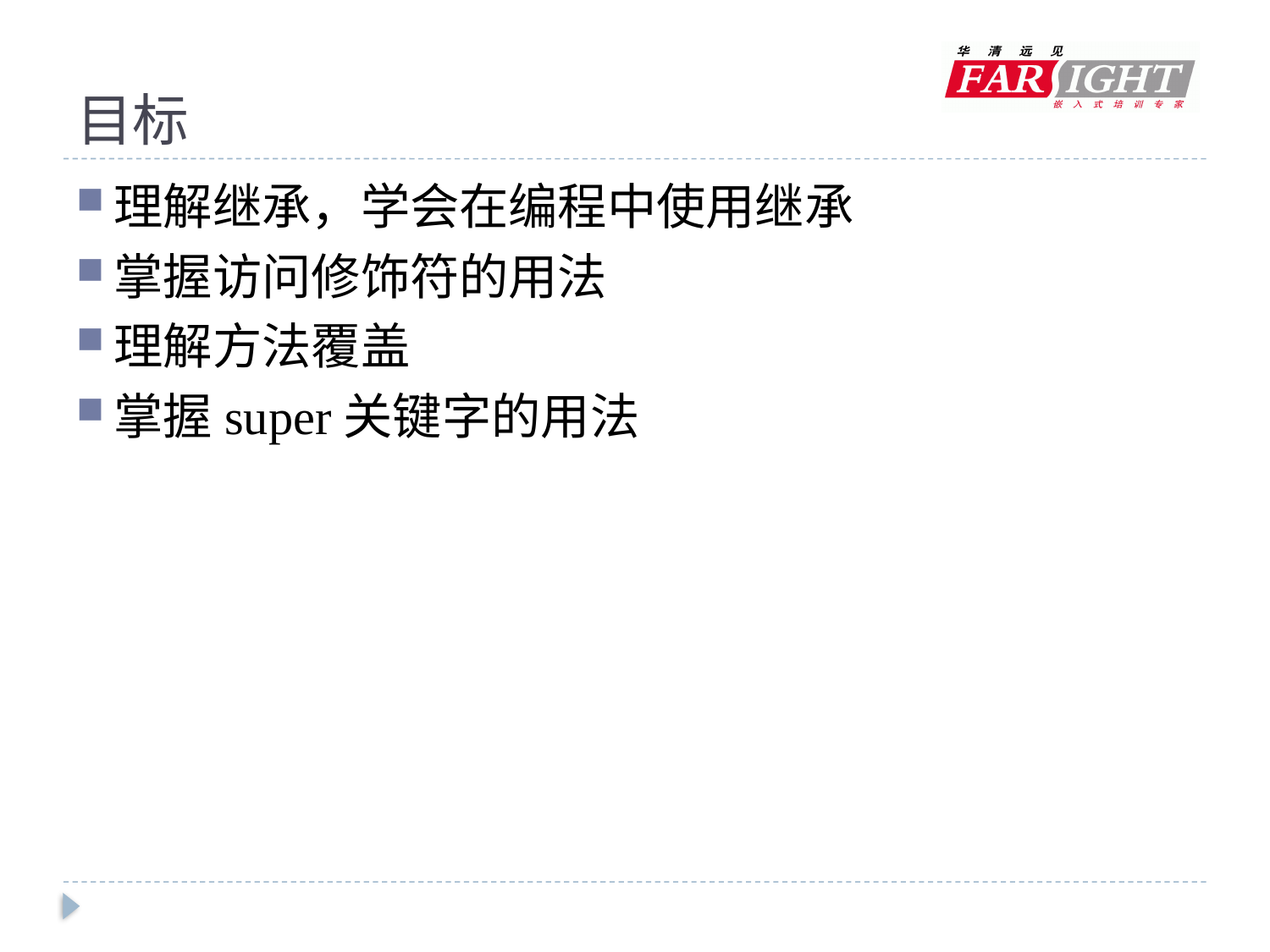

# 目标
理解继承，学会在编程中使用继承
掌握访问修饰符的用法
理解方法覆盖
掌握super关键字的用法